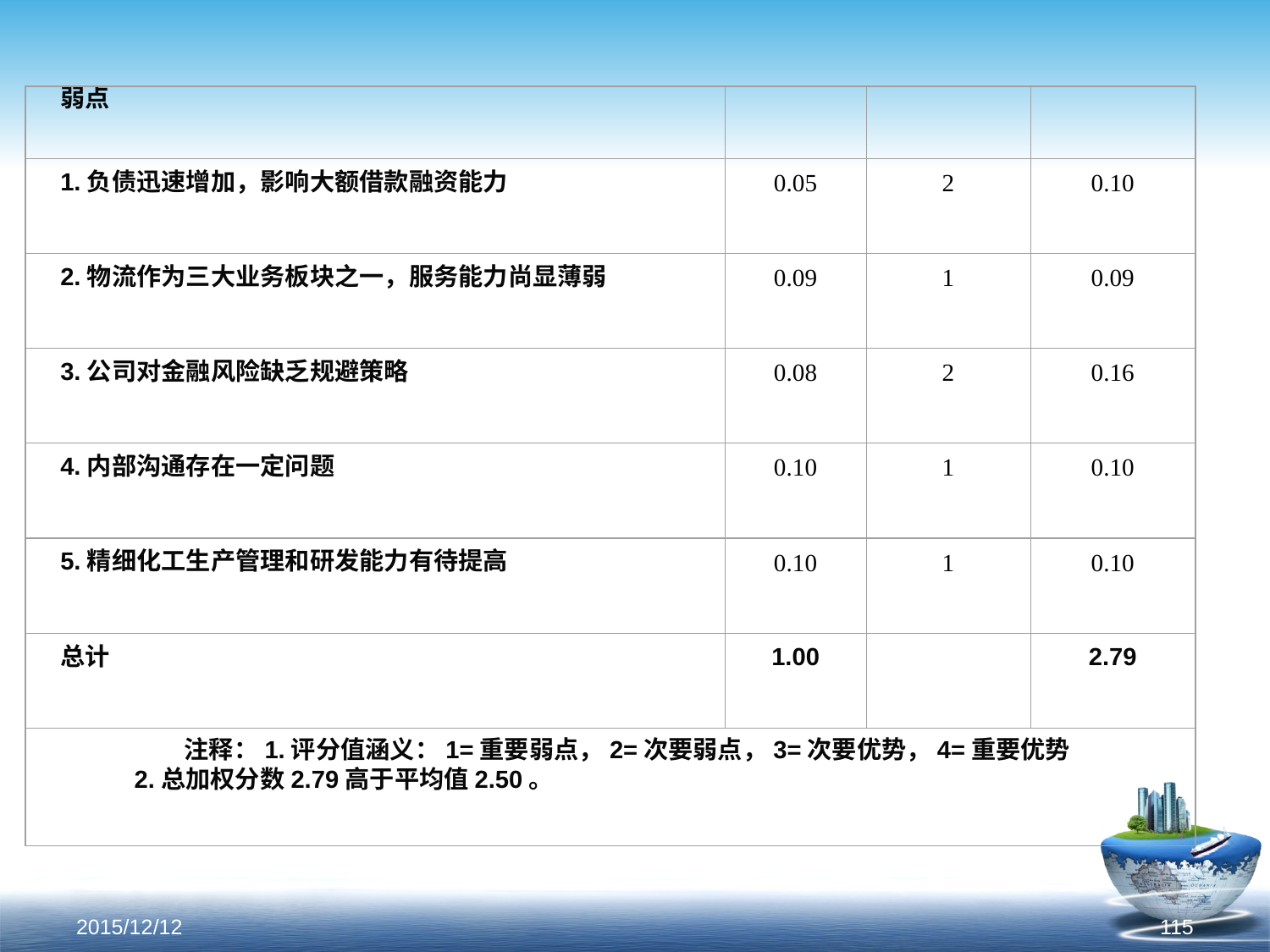

弱点

1.负债迅速增加，影响大额借款融资能力

0.05

2

0.10

2.物流作为三大业务板块之一，服务能力尚显薄弱

0.09

1

0.09

3.公司对金融风险缺乏规避策略

0.08

2

0.16

4.内部沟通存在一定问题

0.10

1

0.10

5.精细化工生产管理和研发能力有待提高

0.10

1

0.10

总计

1.00

2.79

        注释：1.评分值涵义：1=重要弱点，2=次要弱点，3=次要优势，4=重要优势
2.总加权分数2.79高于平均值2.50。

2015/12/12
115